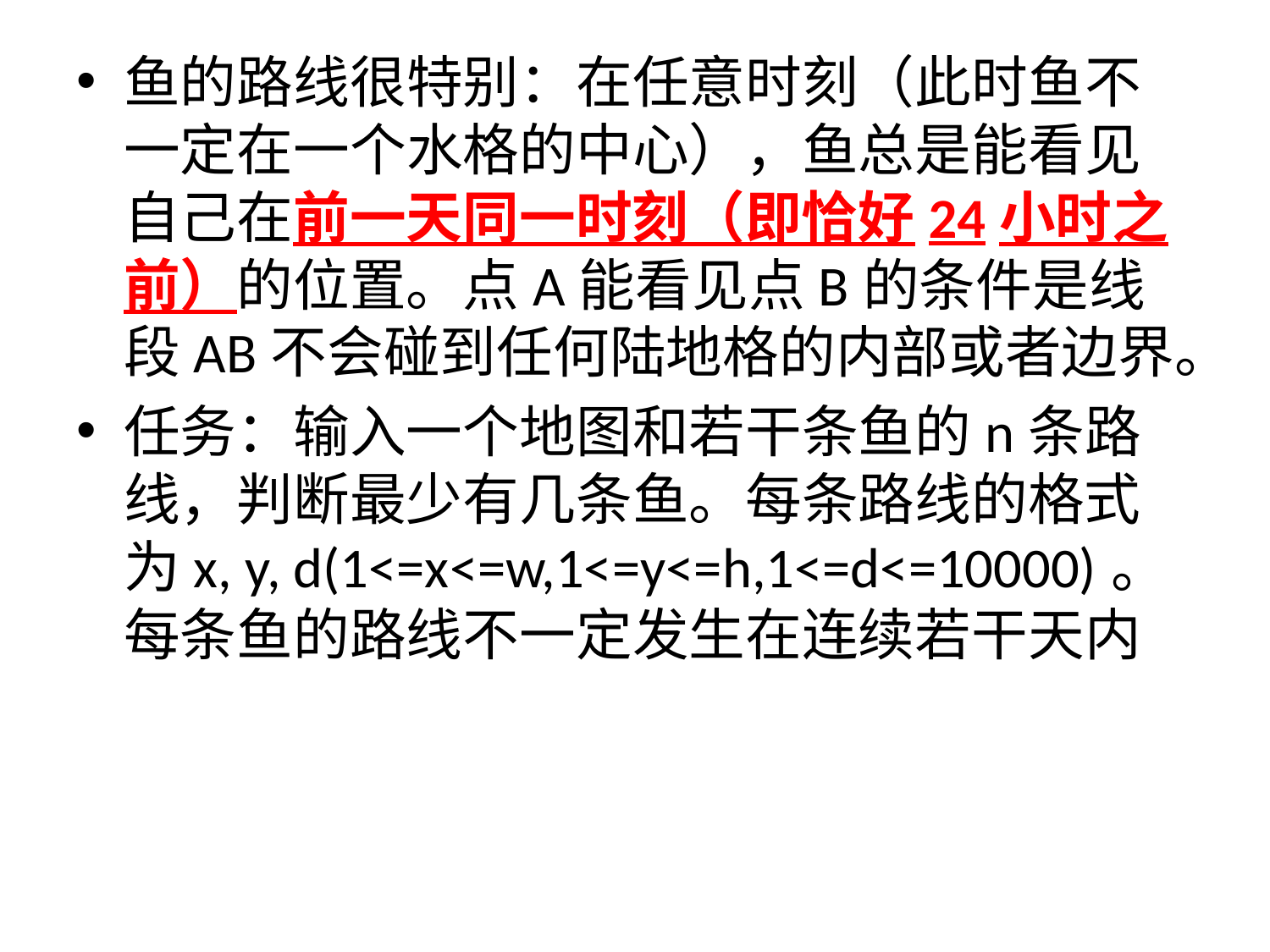

鱼的路线很特别：在任意时刻（此时鱼不一定在一个水格的中心），鱼总是能看见自己在前一天同一时刻（即恰好24小时之前）的位置。点A能看见点B的条件是线段AB不会碰到任何陆地格的内部或者边界。
任务：输入一个地图和若干条鱼的n条路线，判断最少有几条鱼。每条路线的格式为x, y, d(1<=x<=w,1<=y<=h,1<=d<=10000)。每条鱼的路线不一定发生在连续若干天内